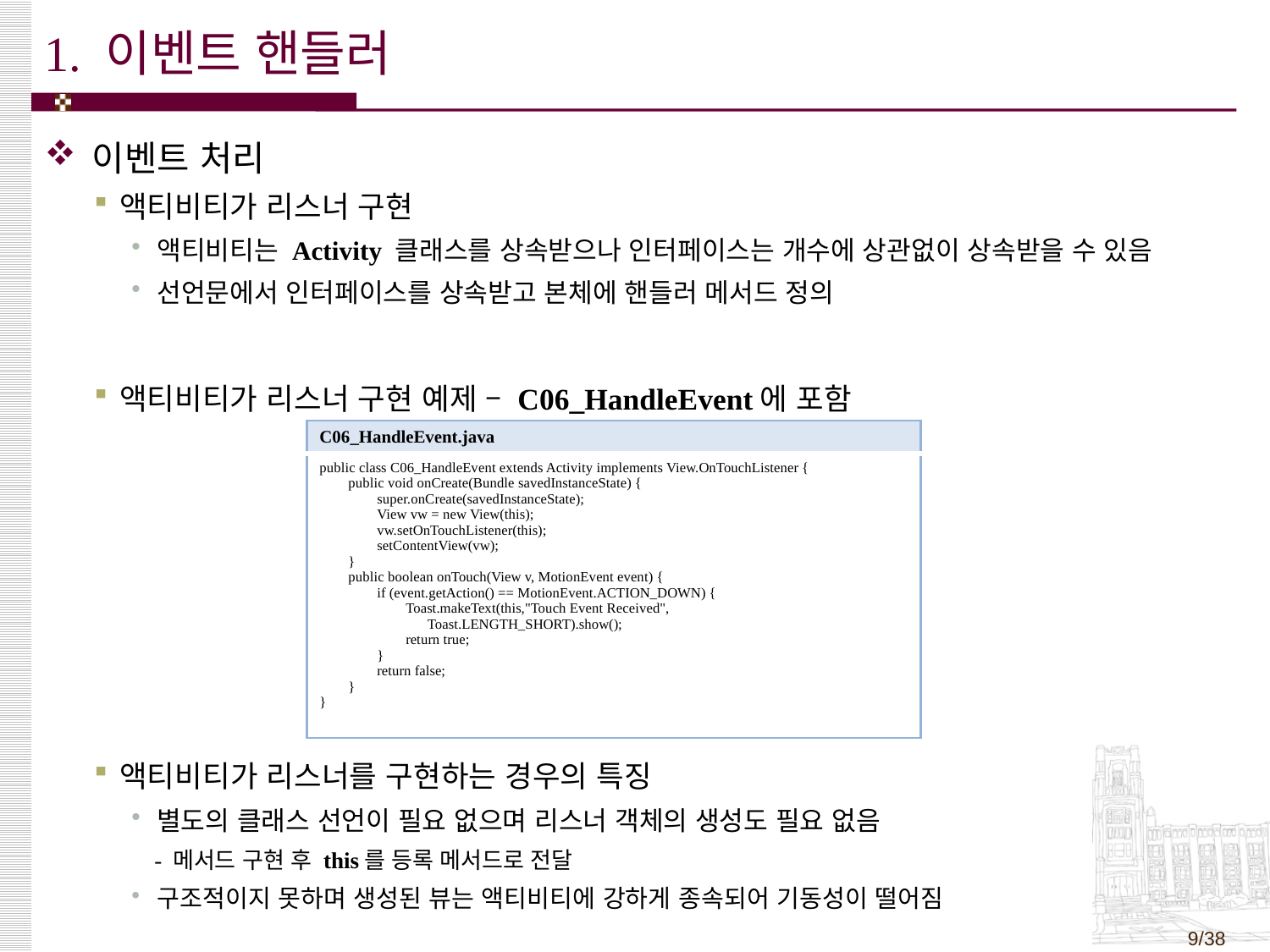

# 1. 이벤트 핸들러
이벤트 처리
액티비티가 리스너 구현
액티비티는 Activity 클래스를 상속받으나 인터페이스는 개수에 상관없이 상속받을 수 있음
선언문에서 인터페이스를 상속받고 본체에 핸들러 메서드 정의

액티비티가 리스너 구현 예제 – C06_HandleEvent에 포함
| C06\_HandleEvent.java |
| --- |
| public class C06\_HandleEvent extends Activity implements View.OnTouchListener { public void onCreate(Bundle savedInstanceState) { super.onCreate(savedInstanceState); View vw = new View(this); vw.setOnTouchListener(this); setContentView(vw); } public boolean onTouch(View v, MotionEvent event) { if (event.getAction() == MotionEvent.ACTION\_DOWN) { Toast.makeText(this,"Touch Event Received", Toast.LENGTH\_SHORT).show(); return true; } return false; } } |
액티비티가 리스너를 구현하는 경우의 특징
별도의 클래스 선언이 필요 없으며 리스너 객체의 생성도 필요 없음
    - 메서드 구현 후 this를 등록 메서드로 전달
구조적이지 못하며 생성된 뷰는 액티비티에 강하게 종속되어 기동성이 떨어짐